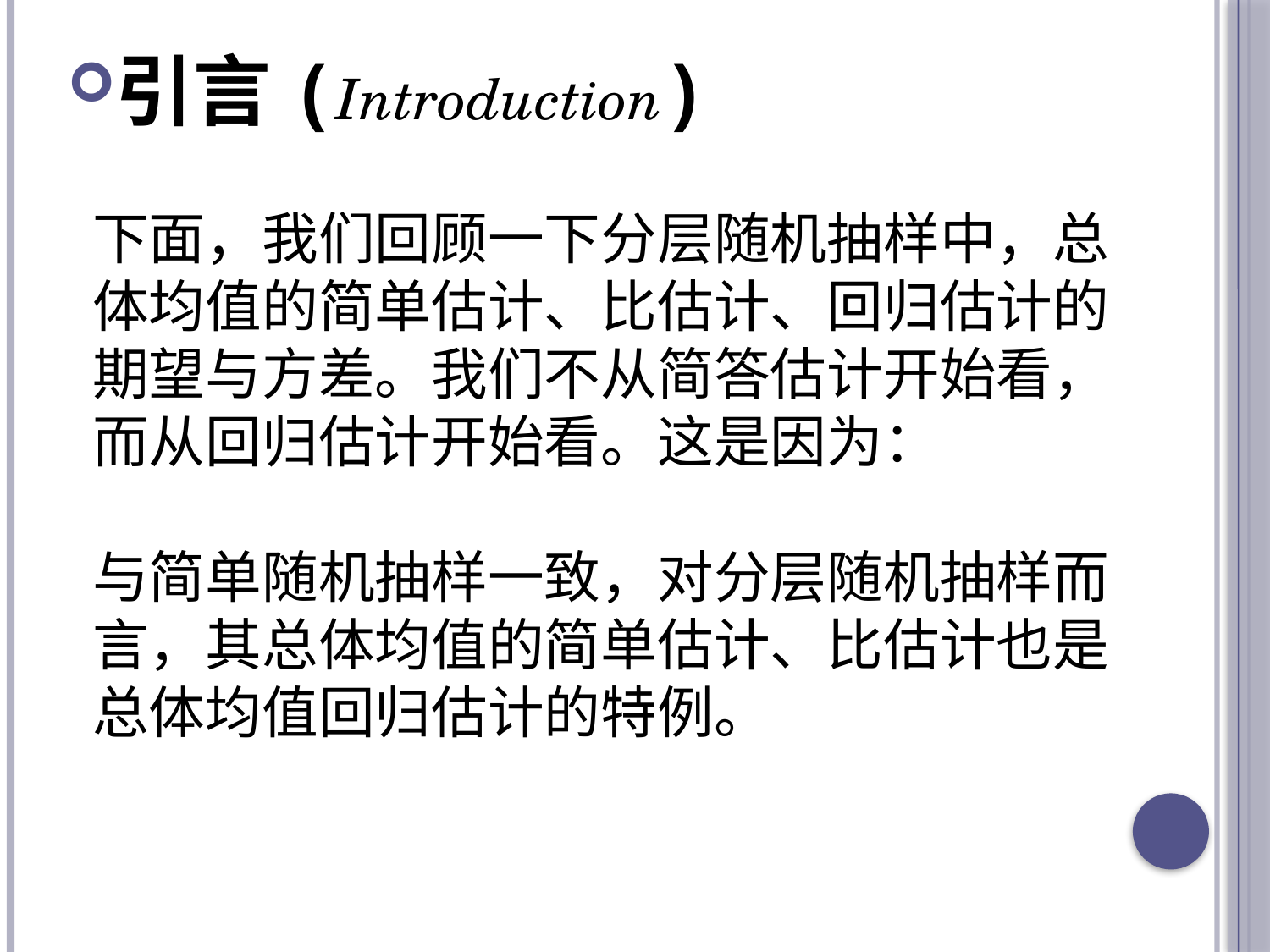

引言(Introduction)

下面，我们回顾一下分层随机抽样中，总体均值的简单估计、比估计、回归估计的期望与方差。我们不从简答估计开始看，而从回归估计开始看。这是因为：

与简单随机抽样一致，对分层随机抽样而言，其总体均值的简单估计、比估计也是总体均值回归估计的特例。